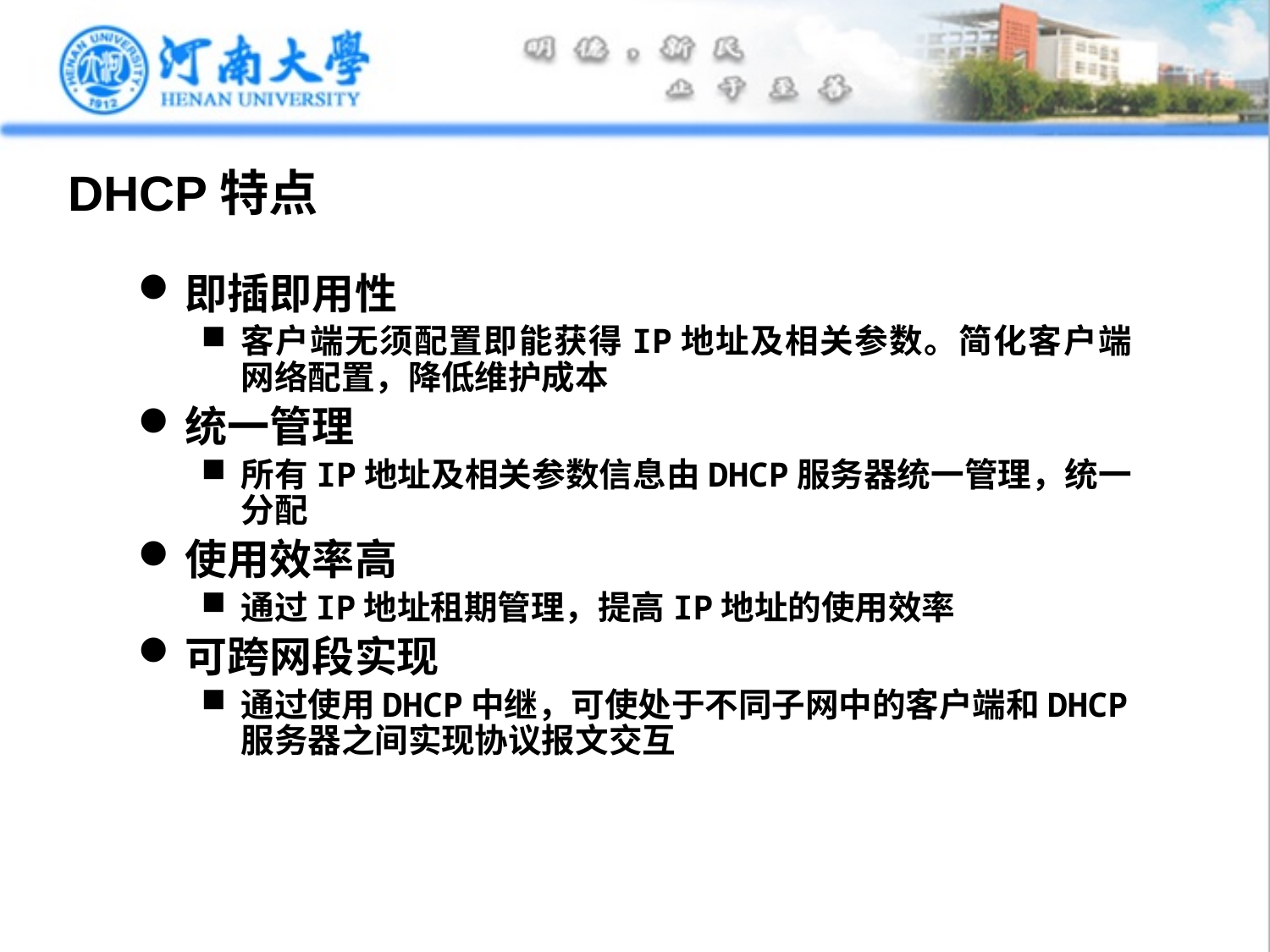

# DHCP特点
即插即用性
客户端无须配置即能获得IP地址及相关参数。简化客户端网络配置，降低维护成本
统一管理
所有IP地址及相关参数信息由DHCP服务器统一管理，统一分配
使用效率高
通过IP地址租期管理，提高IP地址的使用效率
可跨网段实现
通过使用DHCP中继，可使处于不同子网中的客户端和DHCP服务器之间实现协议报文交互